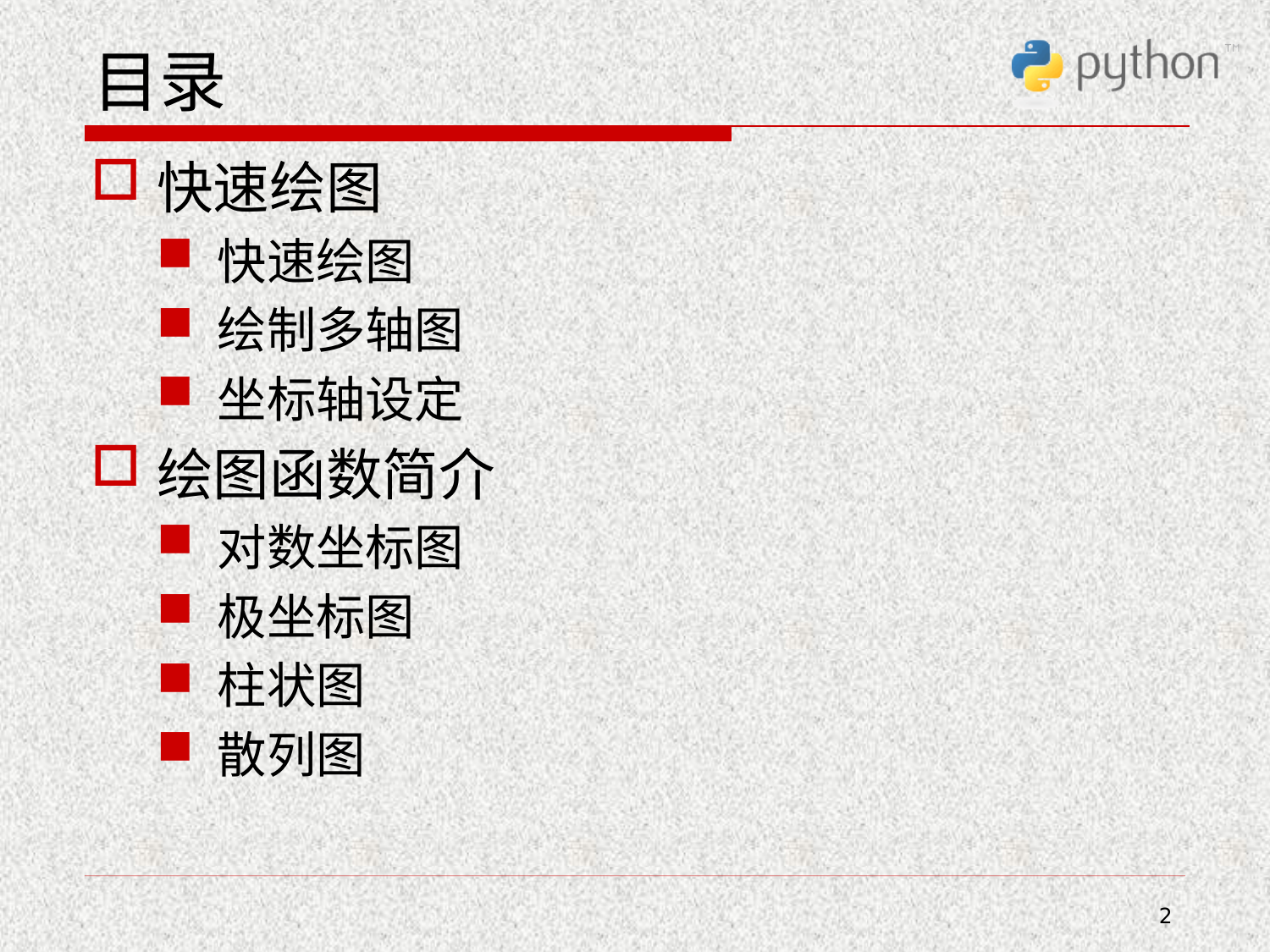

# 目录
快速绘图
快速绘图
绘制多轴图
坐标轴设定
绘图函数简介
对数坐标图
极坐标图
柱状图
散列图
2